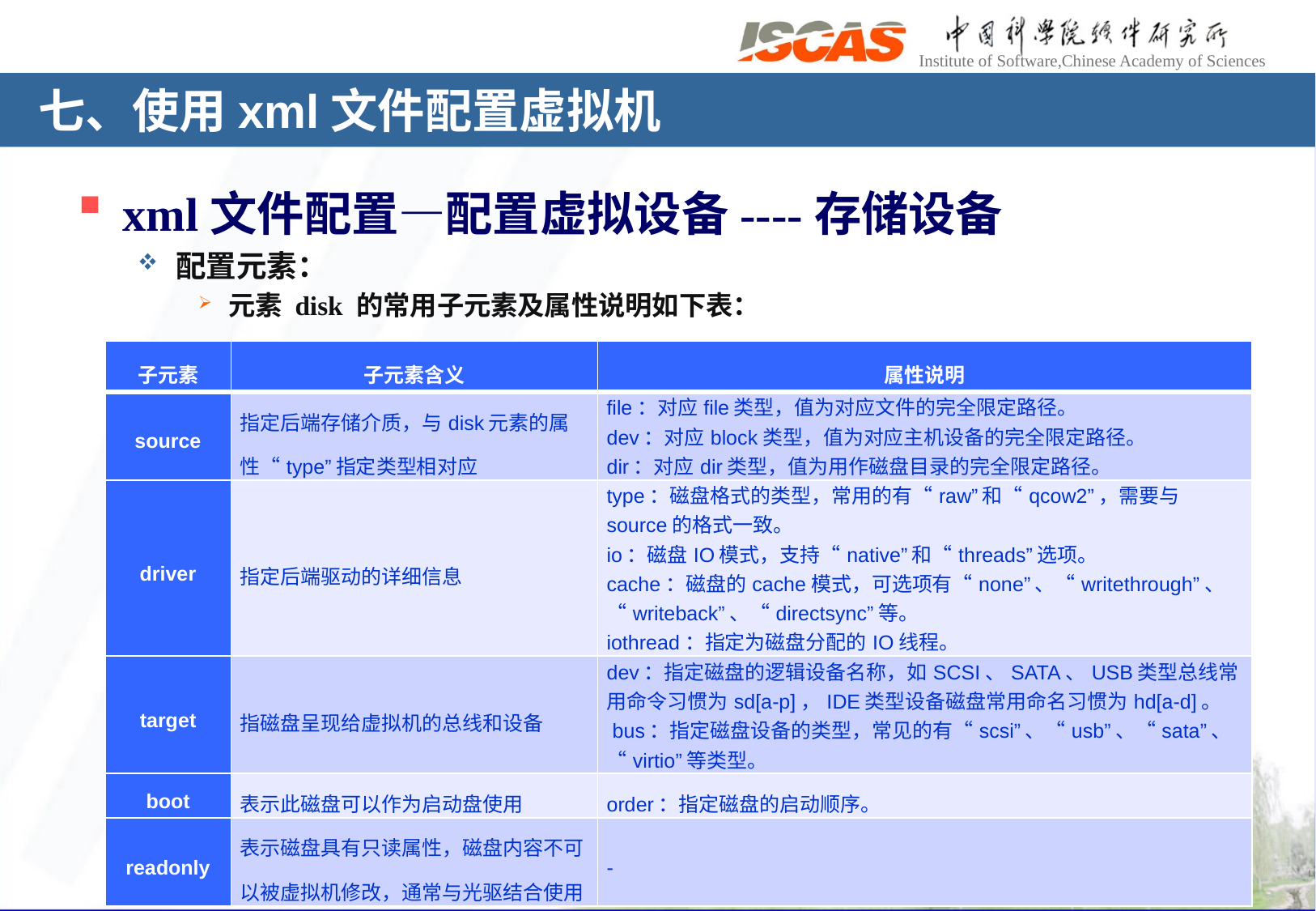

# 七、使用xml文件配置虚拟机
xml文件配置—配置虚拟设备----存储设备
配置元素：
元素 disk 的常用子元素及属性说明如下表：

| 子元素 | 子元素含义 | 属性说明 |
| --- | --- | --- |
| source | 指定后端存储介质，与disk元素的属性“type”指定类型相对应 | file：对应file类型，值为对应文件的完全限定路径。 dev：对应block类型，值为对应主机设备的完全限定路径。 dir：对应dir类型，值为用作磁盘目录的完全限定路径。 |
| driver | 指定后端驱动的详细信息 | type：磁盘格式的类型，常用的有“raw”和“qcow2”，需要与source的格式一致。 io：磁盘IO模式，支持“native”和“threads”选项。 cache：磁盘的cache模式，可选项有“none”、“writethrough”、“writeback”、“directsync”等。 iothread：指定为磁盘分配的IO线程。 |
| target | 指磁盘呈现给虚拟机的总线和设备 | dev：指定磁盘的逻辑设备名称，如SCSI、SATA、USB类型总线常用命令习惯为sd[a-p]，IDE类型设备磁盘常用命名习惯为hd[a-d]。  bus：指定磁盘设备的类型，常见的有“scsi”、“usb”、“sata”、“virtio”等类型。 |
| boot | 表示此磁盘可以作为启动盘使用 | order：指定磁盘的启动顺序。 |
| readonly | 表示磁盘具有只读属性，磁盘内容不可以被虚拟机修改，通常与光驱结合使用 | - |